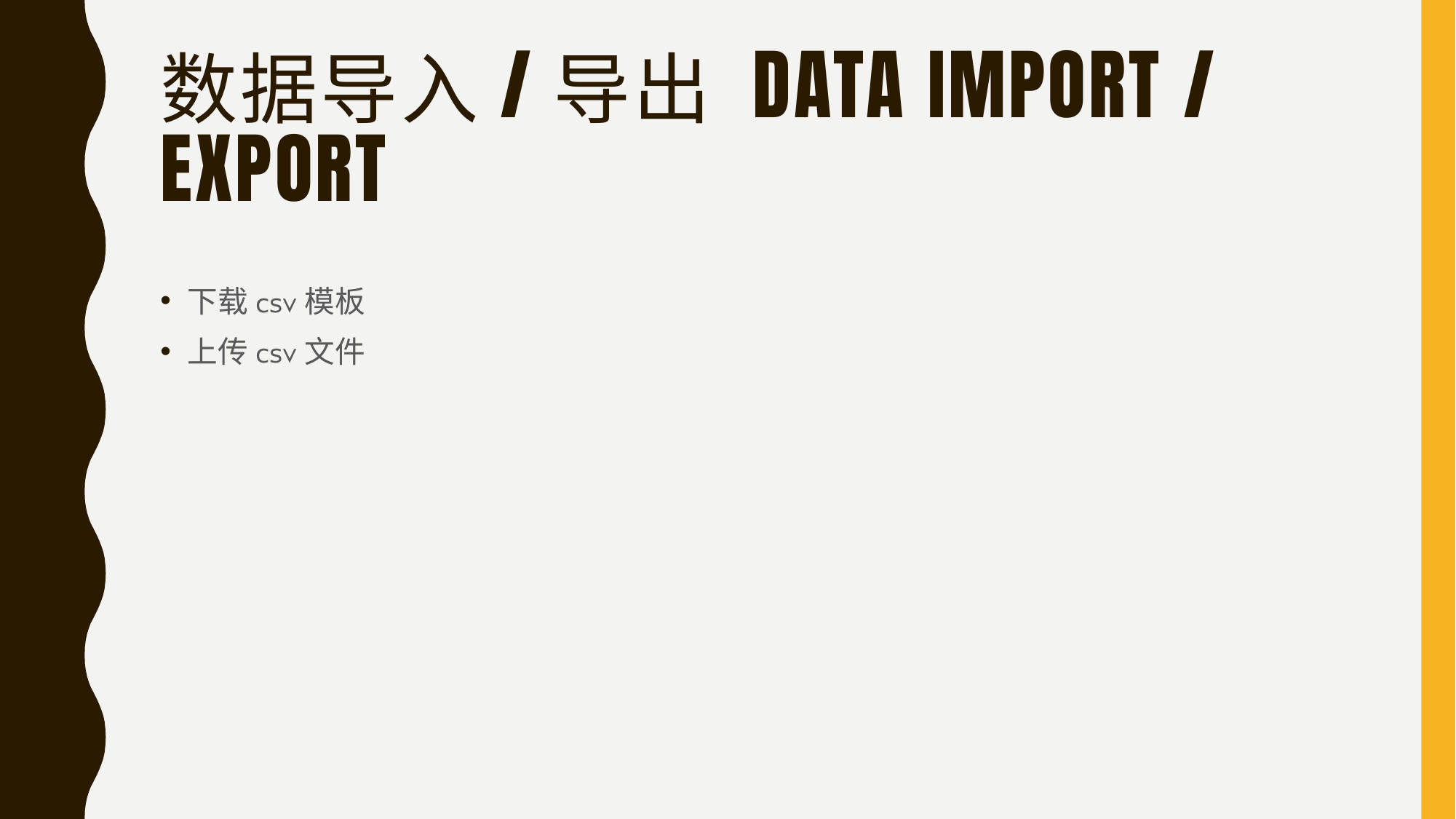

# 数据导入/导出 Data import / export
下载csv模板
上传csv文件